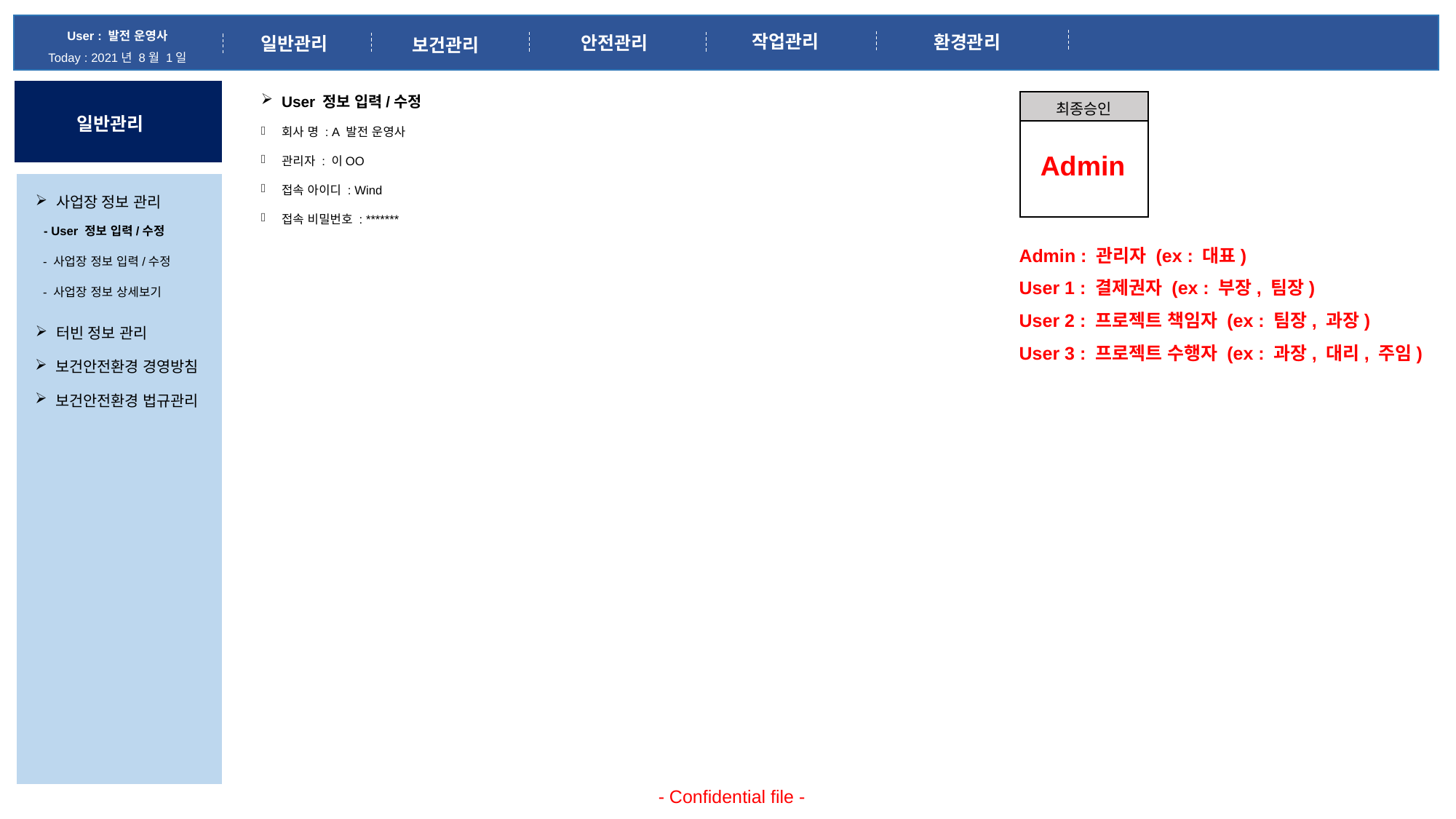

User : 발전 운영사
Today : 2021년 8월 1일
작업관리
환경관리
안전관리
일반관리
보건관리

User 정보 입력/수정

회사 명 : A 발전 운영사

관리자 : 이OO

접속 아이디 : Wind

접속 비밀번호 : *******
| 최종승인 |
| --- |
|  |
일반관리
Admin

사업장 정보 관리
- User 정보 입력/수정
Admin : 관리자 (ex : 대표)
User 1 : 결제권자 (ex : 부장, 팀장)
User 2 : 프로젝트 책임자 (ex : 팀장, 과장)
User 3 : 프로젝트 수행자 (ex : 과장, 대리, 주임)
- 사업장 정보 입력/수정
- 사업장 정보 상세보기
터빈 정보 관리
보건안전환경 경영방침
보건안전환경 법규관리
- Confidential file -